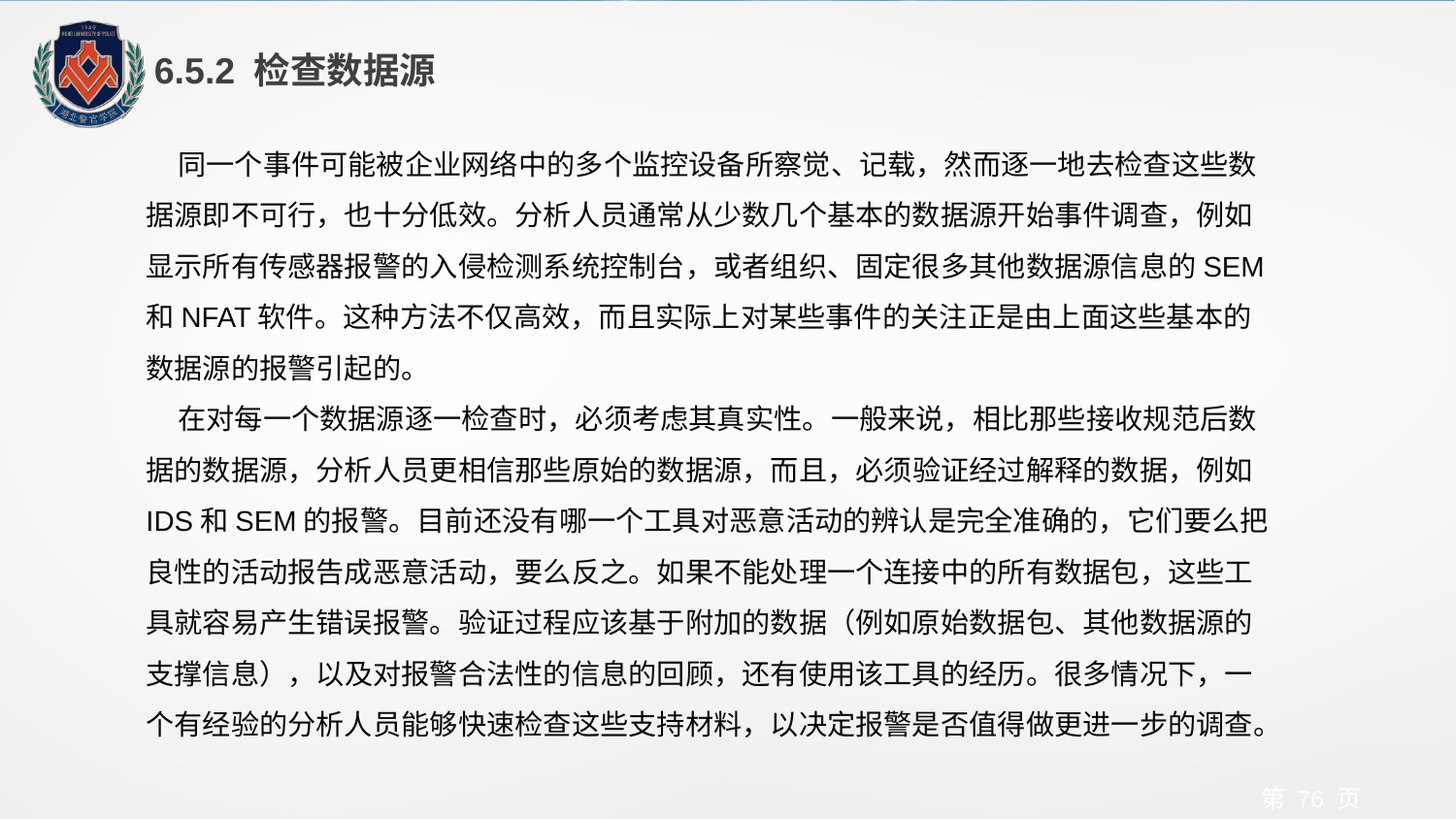

6.5.2 检查数据源
    同一个事件可能被企业网络中的多个监控设备所察觉、记载，然而逐一地去检查这些数据源即不可行，也十分低效。分析人员通常从少数几个基本的数据源开始事件调查，例如显示所有传感器报警的入侵检测系统控制台，或者组织、固定很多其他数据源信息的SEM和NFAT软件。这种方法不仅高效，而且实际上对某些事件的关注正是由上面这些基本的数据源的报警引起的。
    在对每一个数据源逐一检查时，必须考虑其真实性。一般来说，相比那些接收规范后数据的数据源，分析人员更相信那些原始的数据源，而且，必须验证经过解释的数据，例如IDS和SEM的报警。目前还没有哪一个工具对恶意活动的辨认是完全准确的，它们要么把良性的活动报告成恶意活动，要么反之。如果不能处理一个连接中的所有数据包，这些工具就容易产生错误报警。验证过程应该基于附加的数据（例如原始数据包、其他数据源的支撑信息），以及对报警合法性的信息的回顾，还有使用该工具的经历。很多情况下，一个有经验的分析人员能够快速检查这些支持材料，以决定报警是否值得做更进一步的调查。